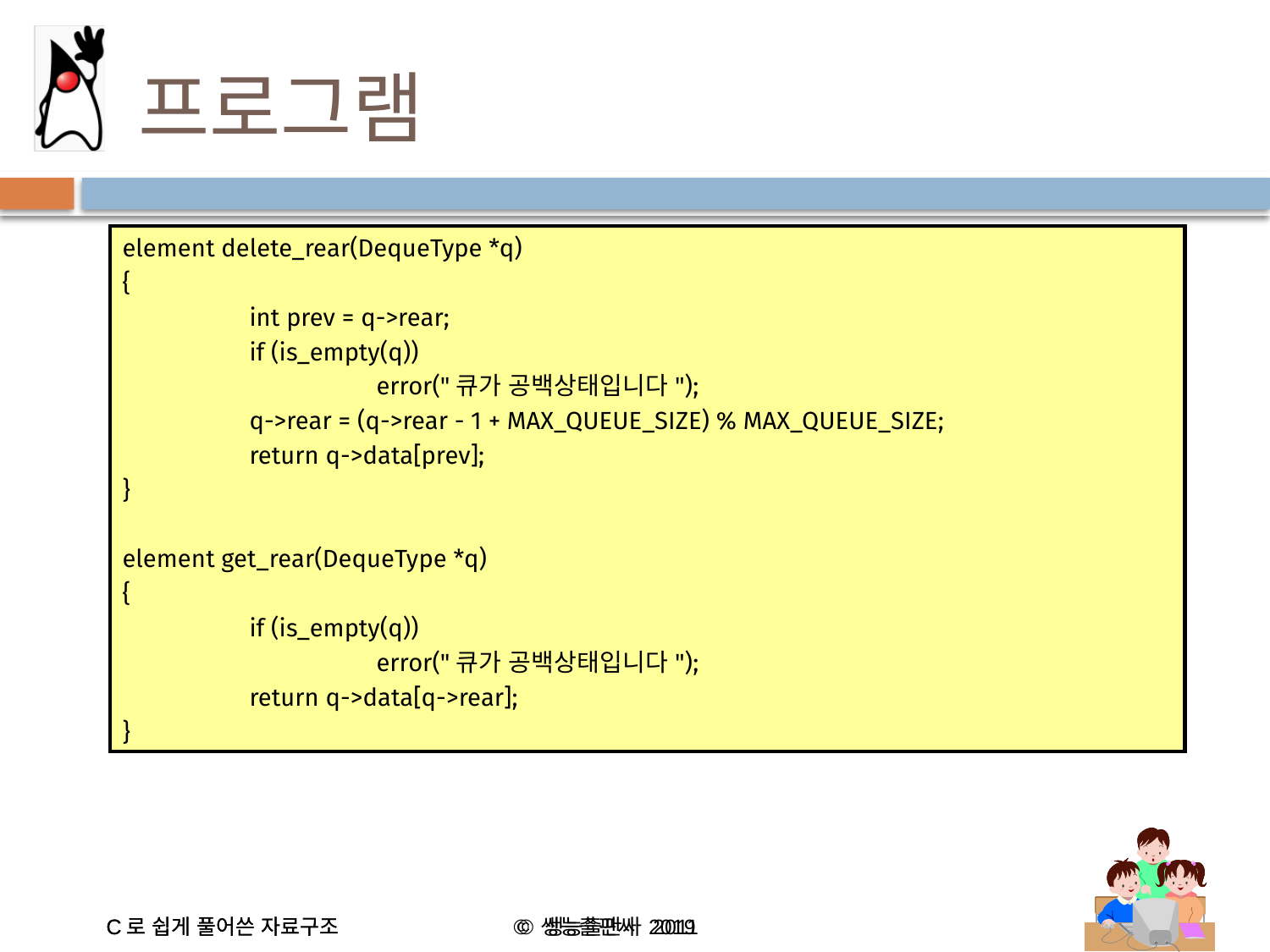

# 프로그램
element delete_rear(DequeType *q)
{
	int prev = q->rear;
	if (is_empty(q))
		error("큐가 공백상태입니다");
	q->rear = (q->rear - 1 + MAX_QUEUE_SIZE) % MAX_QUEUE_SIZE;
	return q->data[prev];
}

element get_rear(DequeType *q)
{
	if (is_empty(q))
		error("큐가 공백상태입니다");
	return q->data[q->rear];
}